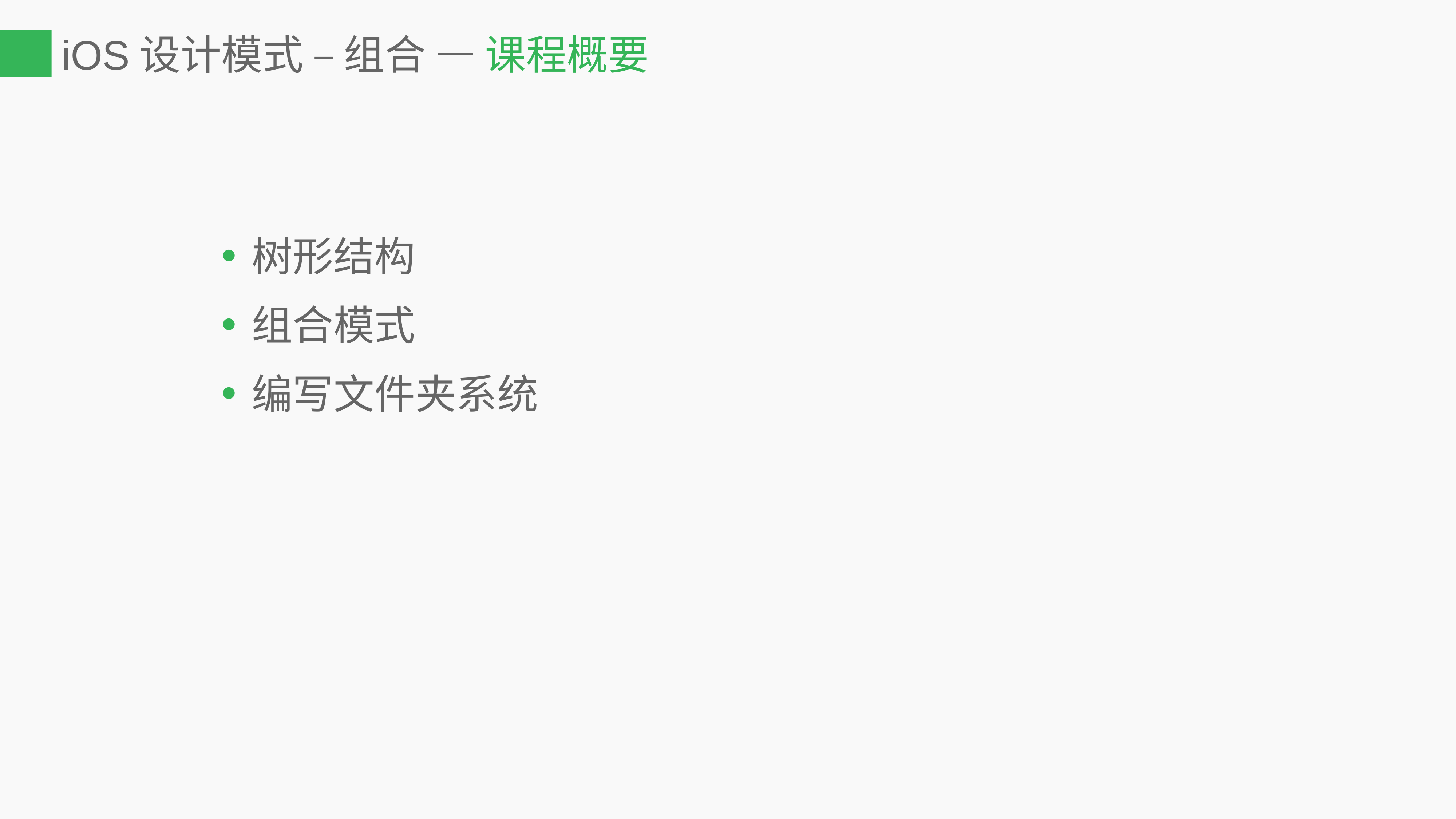

# iOS设计模式 – 组合 — 课程概要
树形结构
组合模式
编写文件夹系统